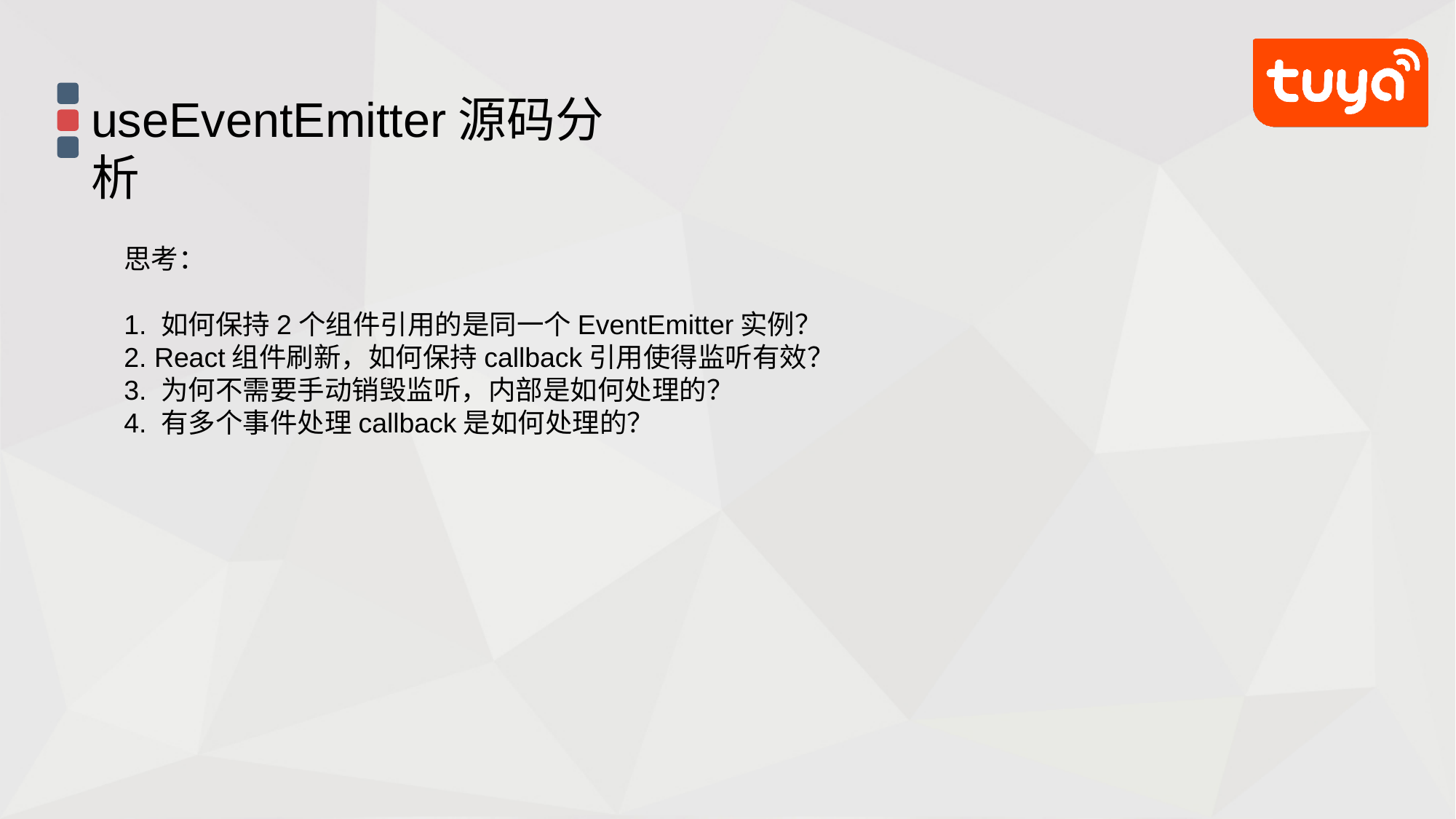

useEventEmitter源码分析
思考：

1. 如何保持2个组件引用的是同一个EventEmitter实例？
2. React组件刷新，如何保持callback引用使得监听有效？
3. 为何不需要手动销毁监听，内部是如何处理的？
4. 有多个事件处理callback是如何处理的？